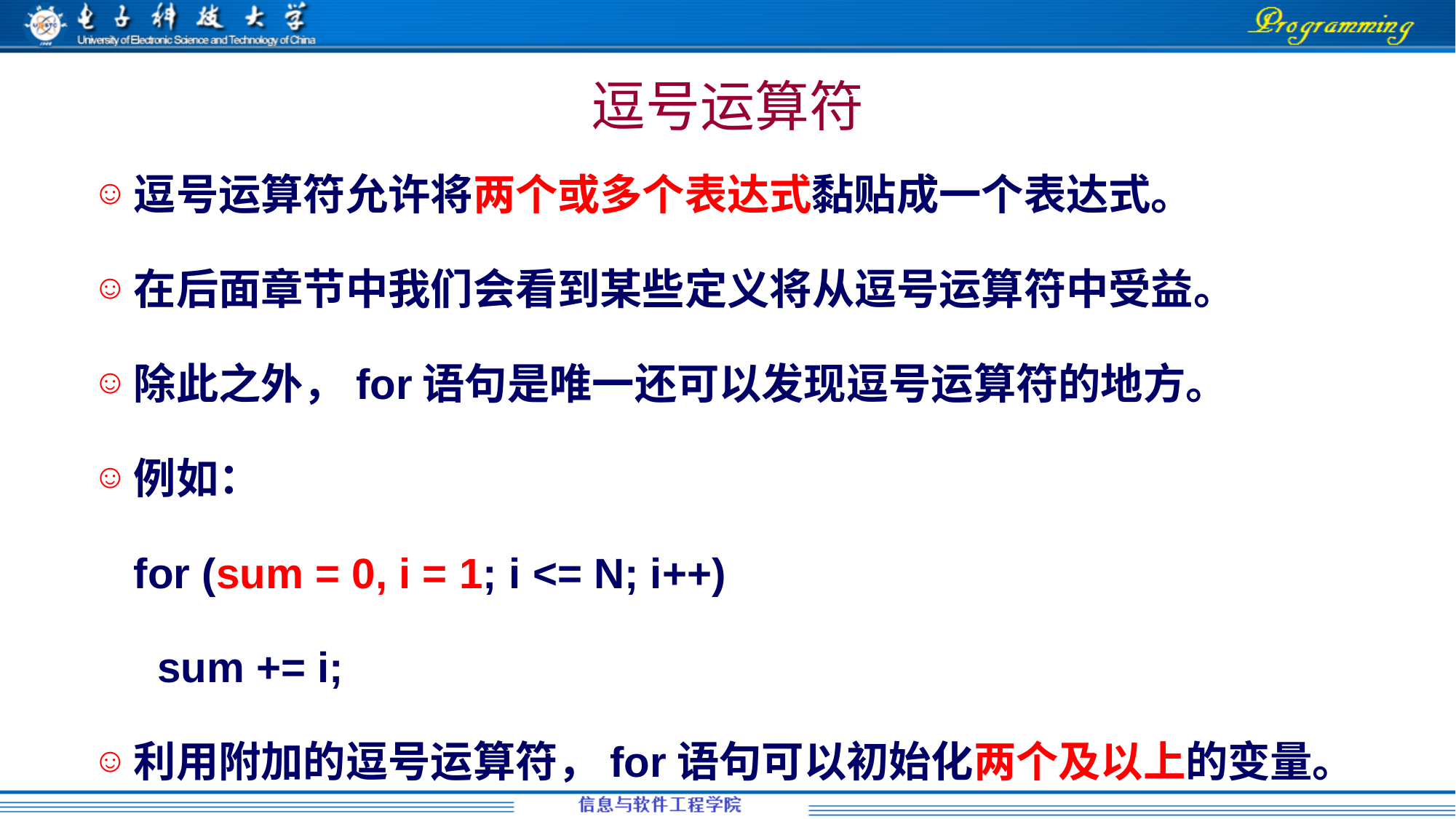

逗号运算符
逗号运算符允许将两个或多个表达式黏贴成一个表达式。
在后面章节中我们会看到某些定义将从逗号运算符中受益。
除此之外，for语句是唯一还可以发现逗号运算符的地方。
例如：
	for (sum = 0, i = 1; i <= N; i++)
	  sum += i;
利用附加的逗号运算符，for语句可以初始化两个及以上的变量。